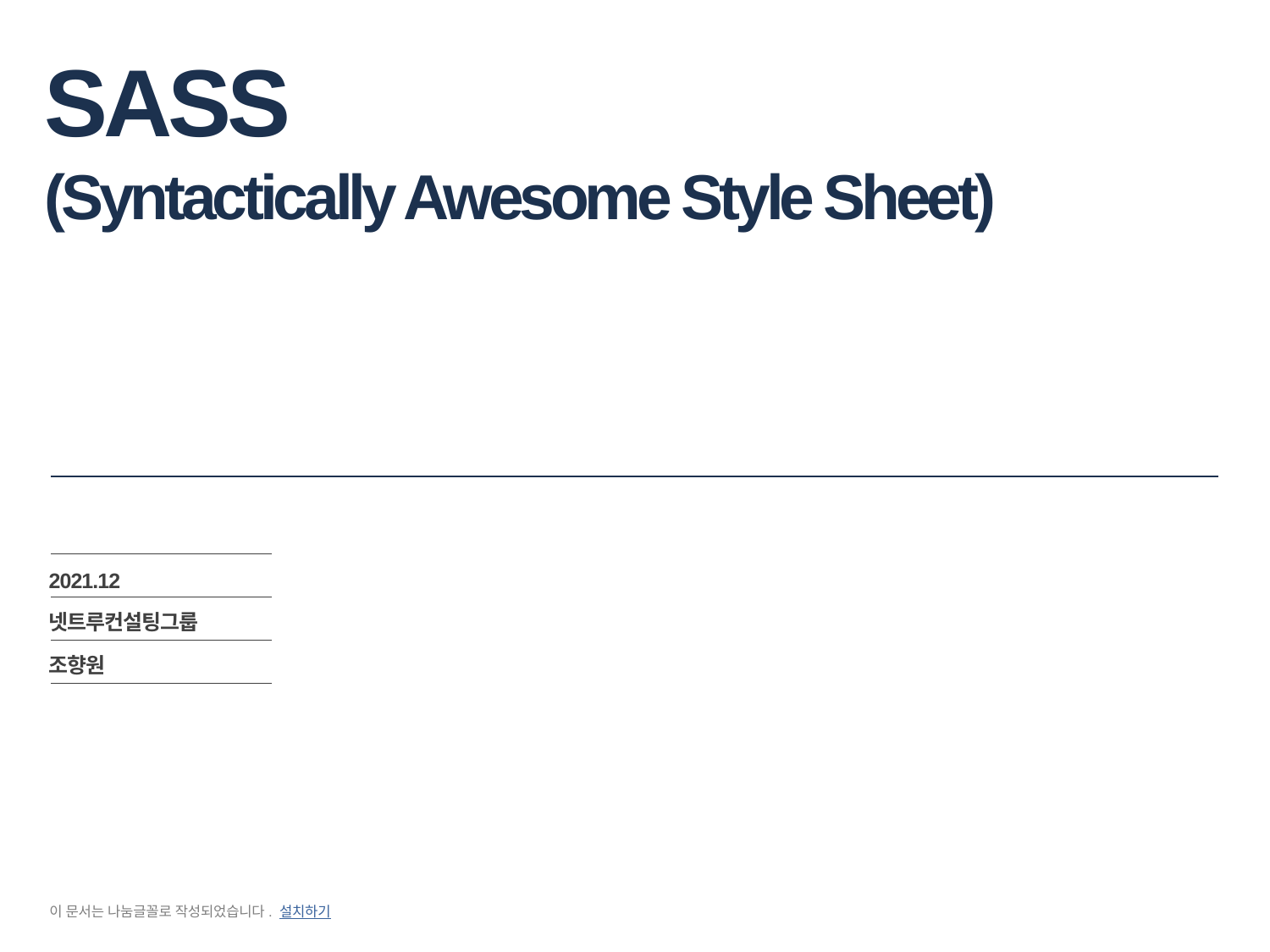

# SASS (Syntactically Awesome Style Sheet)
2021.12
넷트루컨설팅그룹
조향원
이 문서는 나눔글꼴로 작성되었습니다. 설치하기